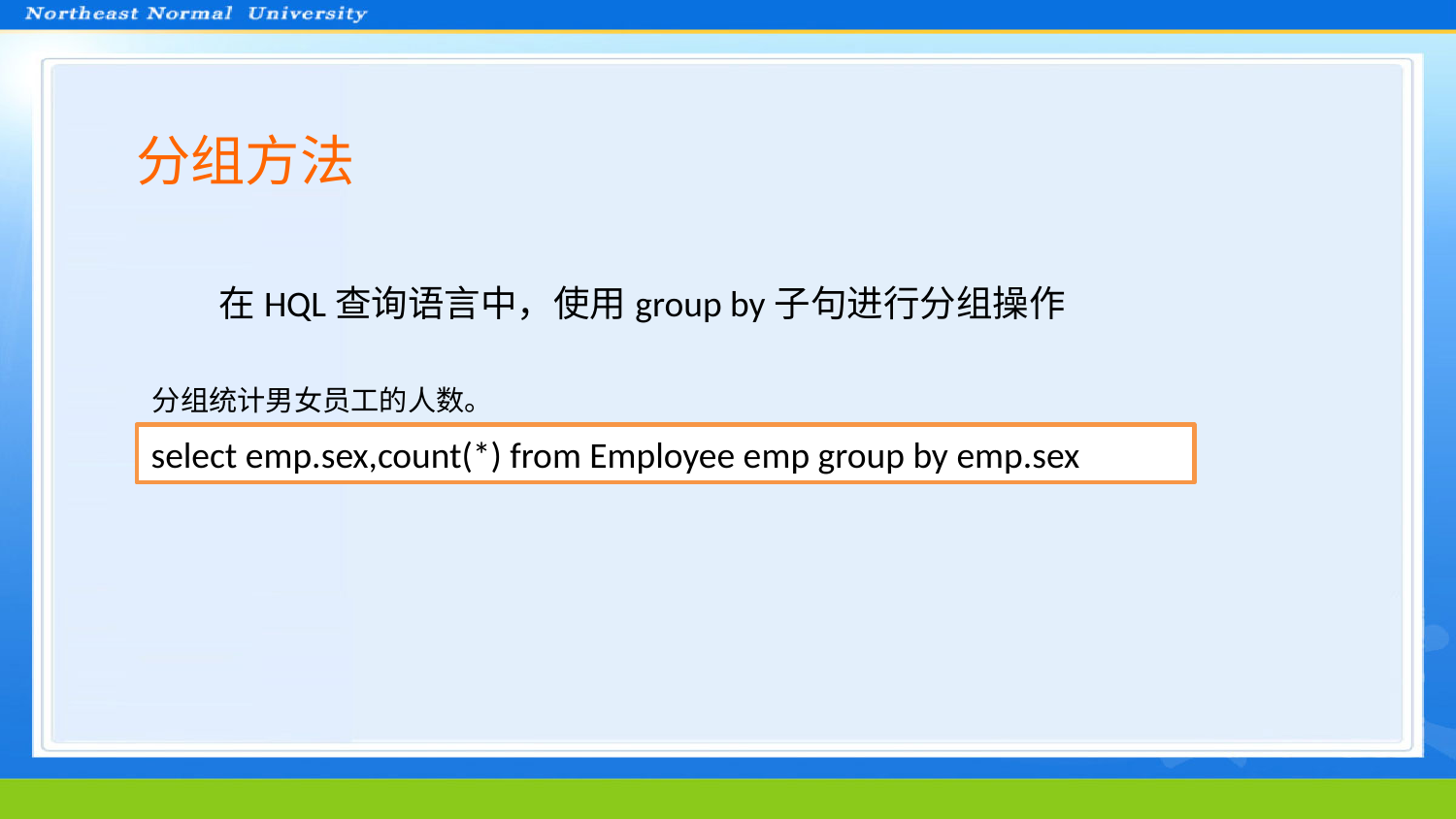

分组方法
在HQL查询语言中，使用group by子句进行分组操作
分组统计男女员工的人数。
select emp.sex,count(*) from Employee emp group by emp.sex